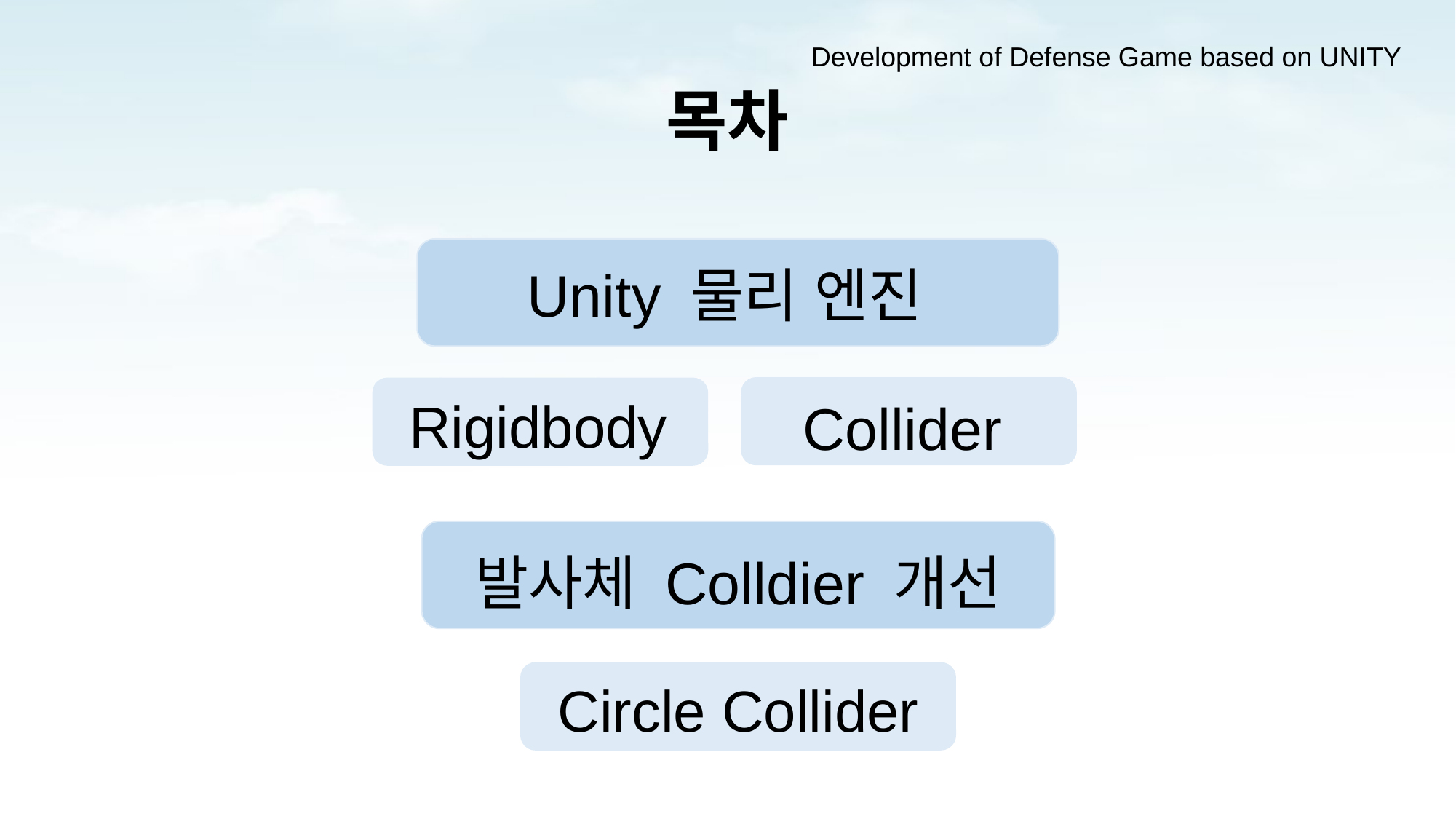

Development of Defense Game based on UNITY
# 목차

Unity 물리 엔진

Rigidbody
Collider

발사체 Colldier 개선

Circle Collider